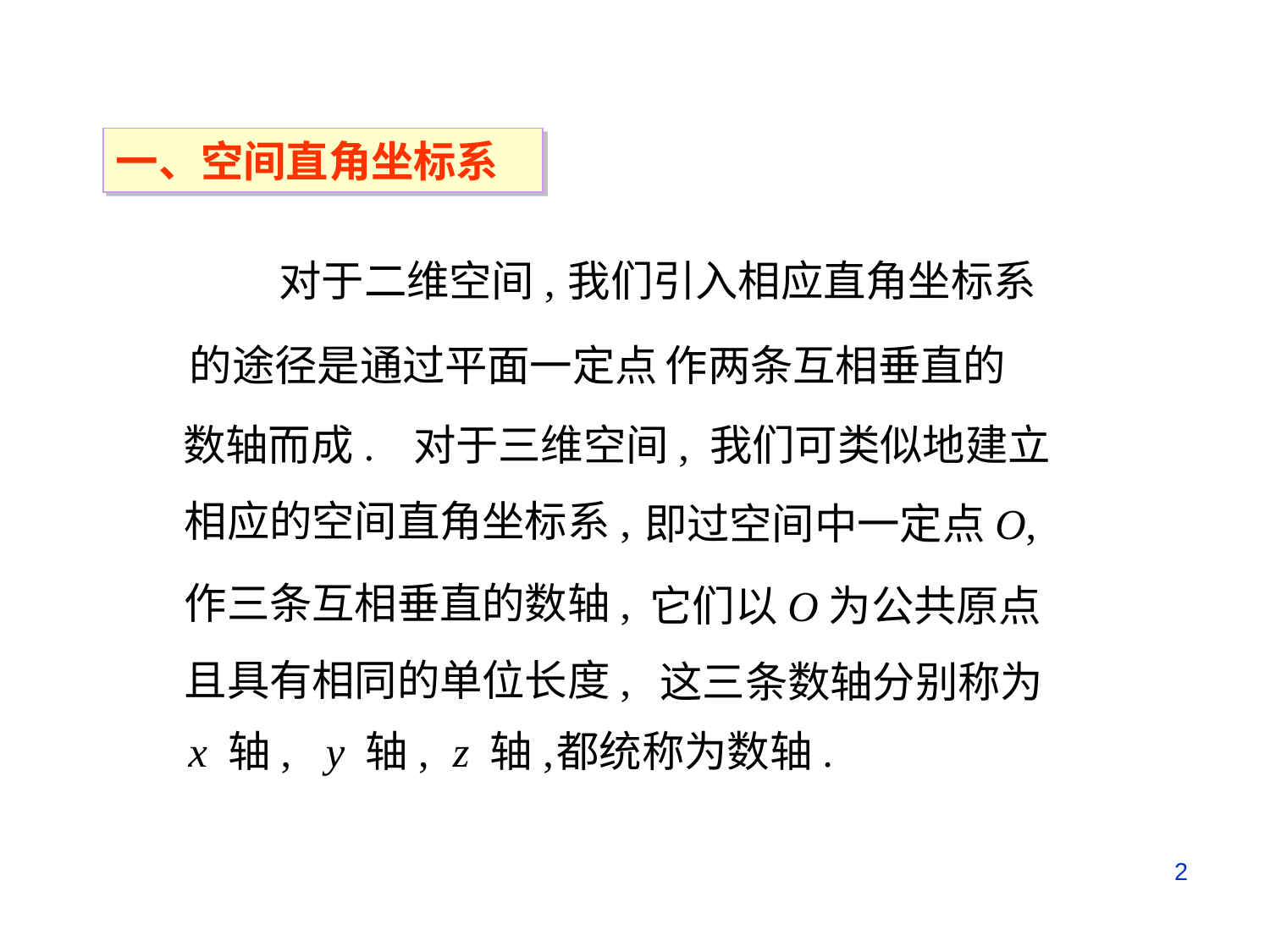

一、空间直角坐标系
对于二维空间,
我们引入相应直角坐标系
的途径是通过平面一定点
作两条互相垂直的
数轴而成.
对于三维空间, 我们可类似地建立
相应的空间直角坐标系,
即过空间中一定点O,
作三条互相垂直的数轴,
它们以O为公共原点
且具有相同的单位长度,
这三条数轴分别称为
x 轴,
y 轴,
z 轴,
都统称为数轴.
2